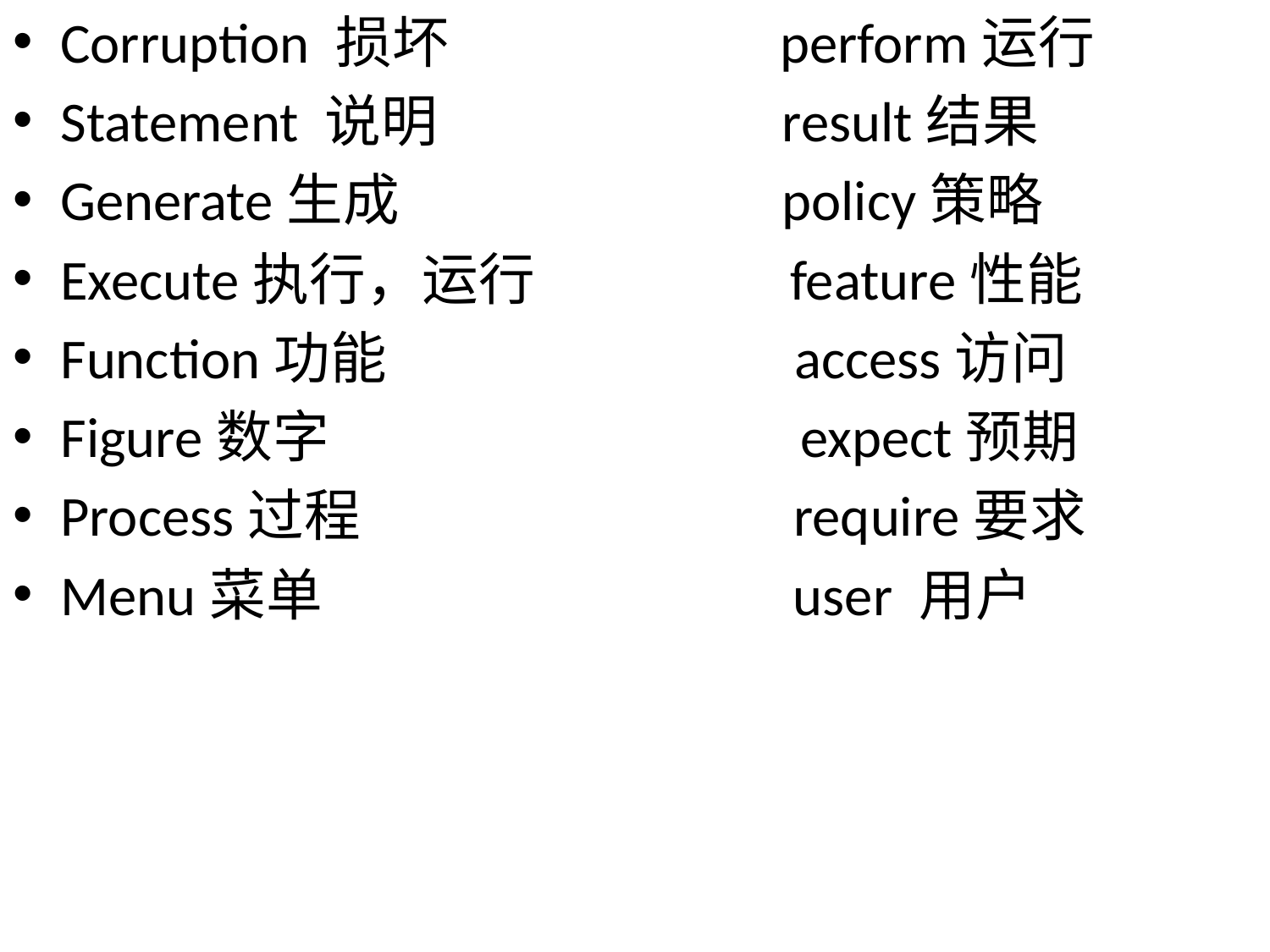

Corruption 损坏                         perform运行
Statement 说明                          result结果
Generate生成                             policy策略
Execute执行，运行                   feature性能
Function功能                               access访问
Figure数字                                    expect预期
Process过程                                 require要求
Menu菜单                                    user 用户